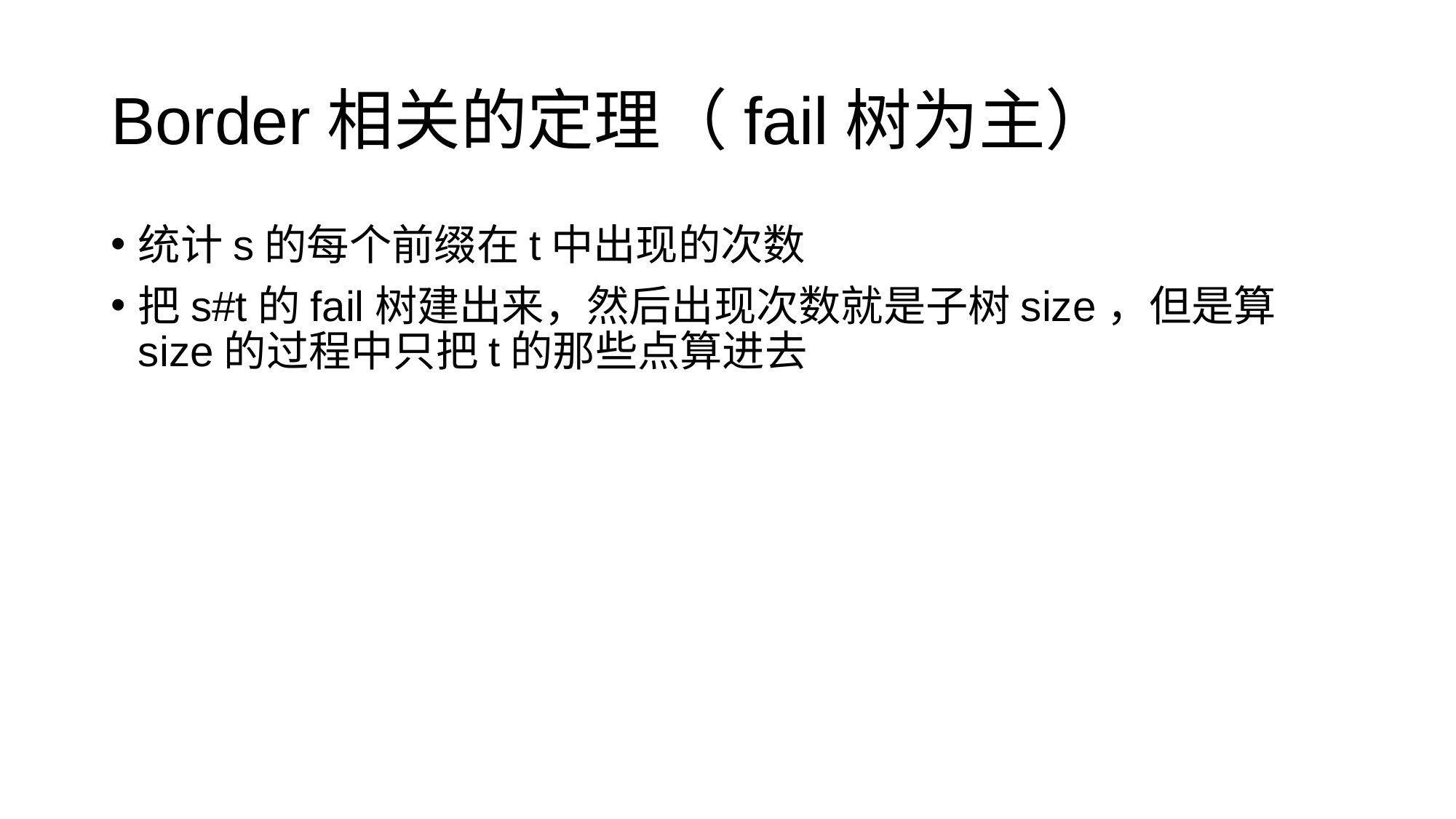

# Border相关的定理（fail树为主）
统计s的每个前缀在t中出现的次数
把s#t的fail树建出来，然后出现次数就是子树size，但是算size的过程中只把t的那些点算进去